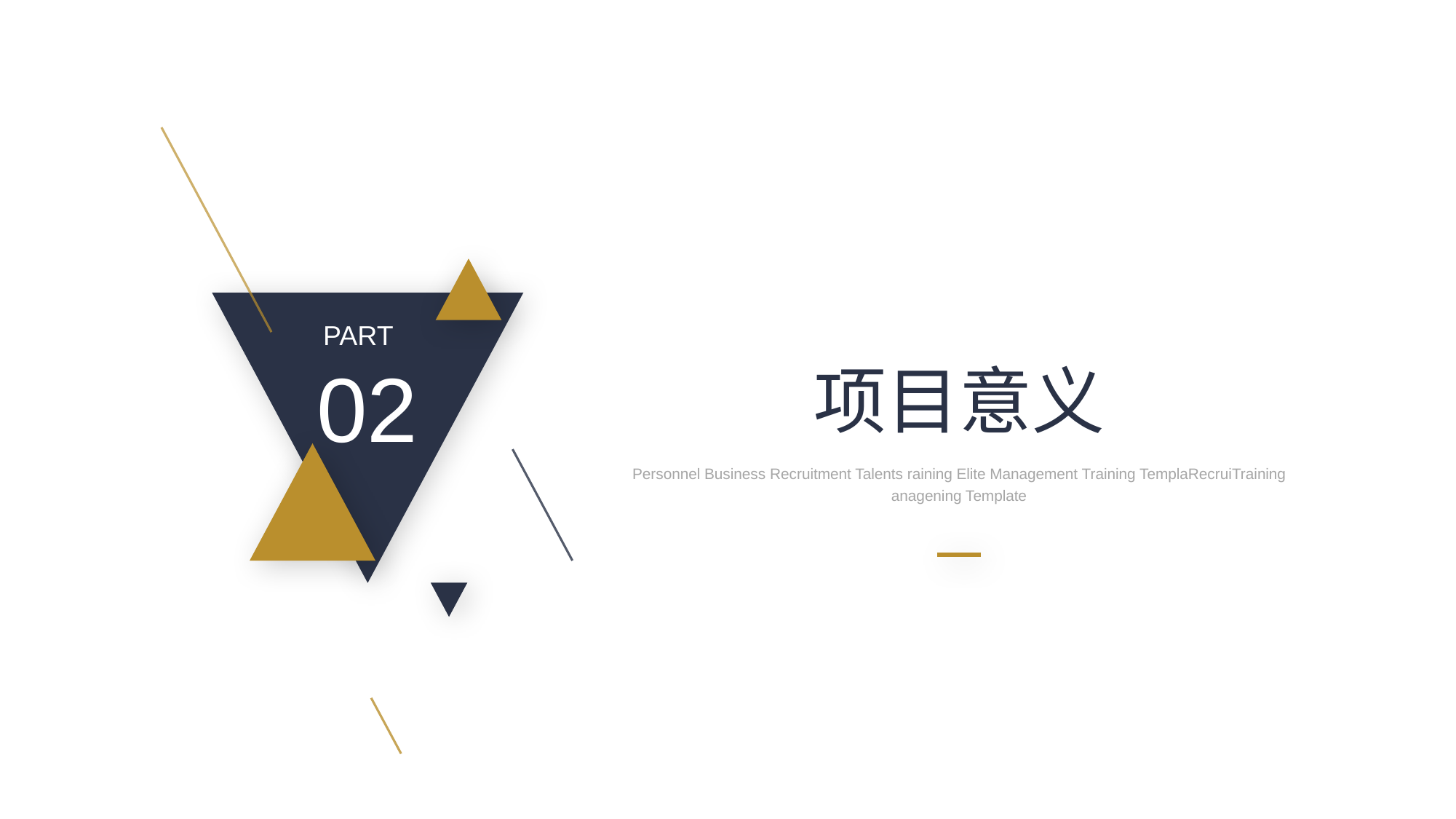

PART
02
项目意义

Personnel Business Recruitment Talents raining Elite Management Training TemplaRecruiTraining anagening Template